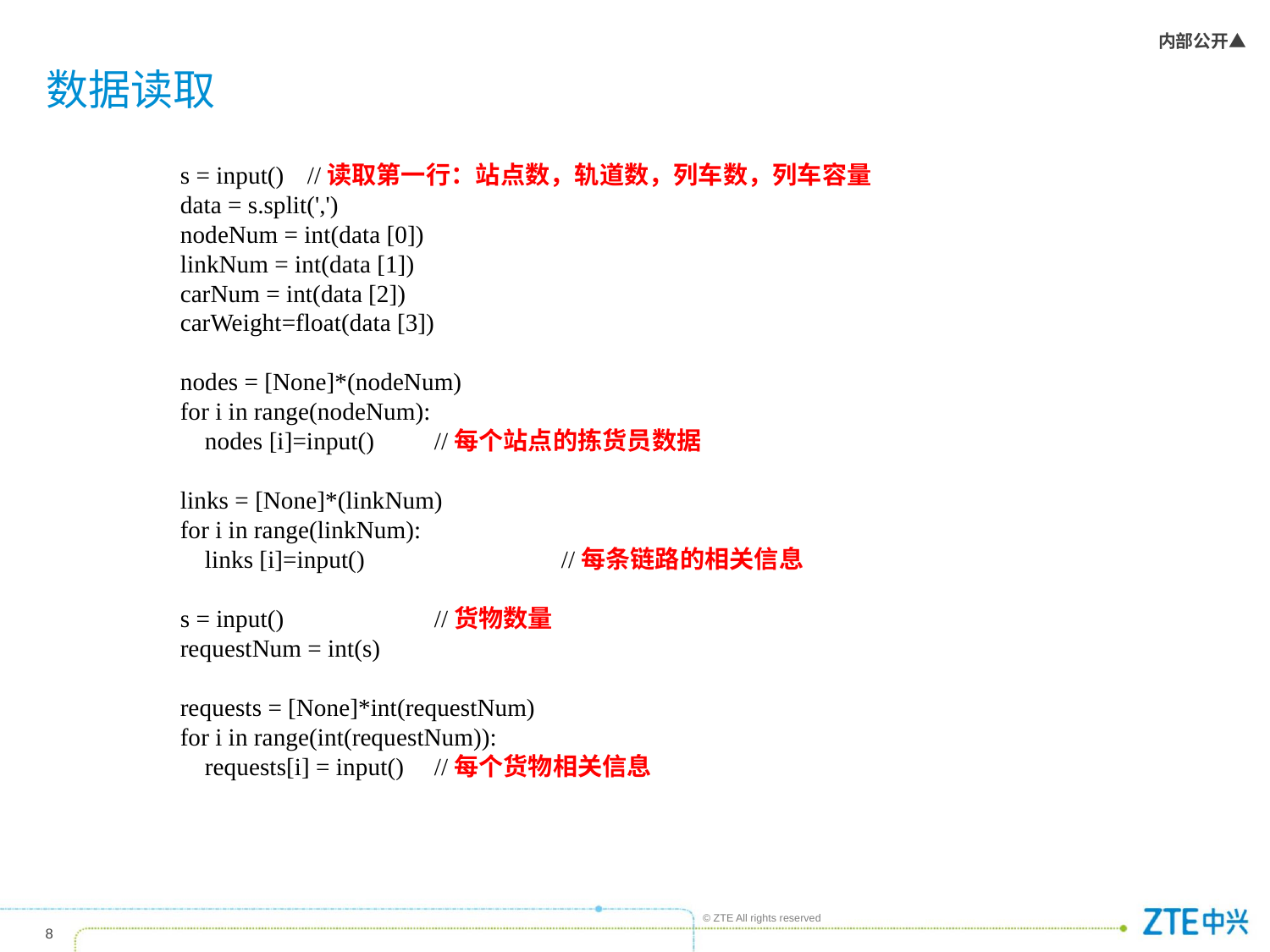

# 数据读取
s = input()	//读取第一行：站点数，轨道数，列车数，列车容量
data = s.split(',')
nodeNum = int(data [0])
linkNum = int(data [1])
carNum = int(data [2])
carWeight=float(data [3])

nodes = [None]*(nodeNum)
for i in range(nodeNum):
    nodes [i]=input()	//每个站点的拣货员数据

links = [None]*(linkNum)
for i in range(linkNum):
    links [i]=input()		//每条链路的相关信息

s = input()		//货物数量
requestNum = int(s)

requests = [None]*int(requestNum)
for i in range(int(requestNum)):
    requests[i] = input()	//每个货物相关信息